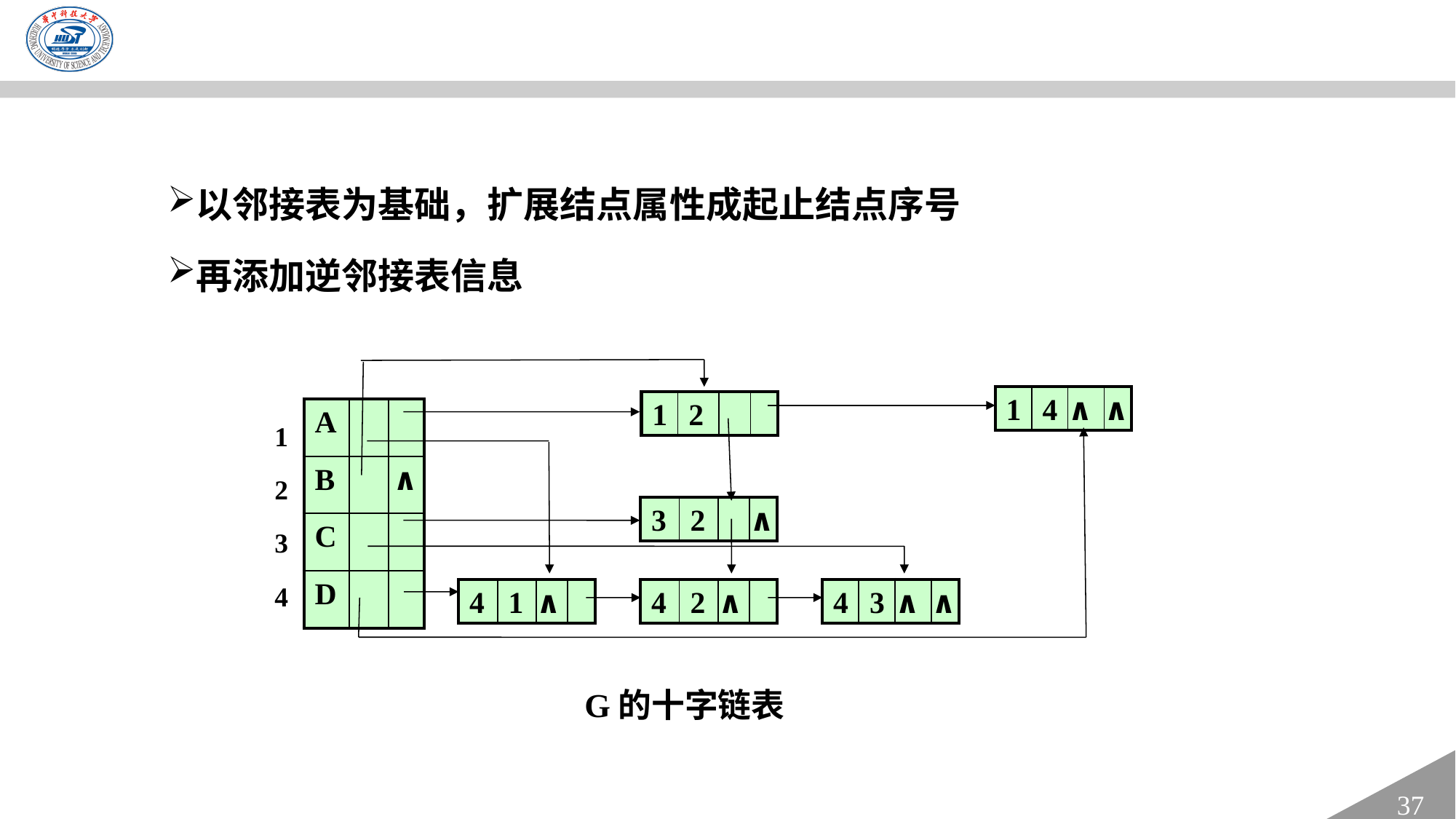

以邻接表为基础，扩展结点属性成起止结点序号
再添加逆邻接表信息

| 1 | 4 | ∧ | ∧ |
| --- | --- | --- | --- |
| 1 | 2 |  |  |
| --- | --- | --- | --- |
| A |  |  |
| --- | --- | --- |
| B |  | ∧ |
| C |  |  |
| D |  |  |

1
2
3
4

| 3 | 2 |  | ∧ |
| --- | --- | --- | --- |

| 4 | 1 | ∧ |  |
| --- | --- | --- | --- |
| 4 | 2 | ∧ |  |
| --- | --- | --- | --- |
| 4 | 3 | ∧ | ∧ |
| --- | --- | --- | --- |

G的十字链表